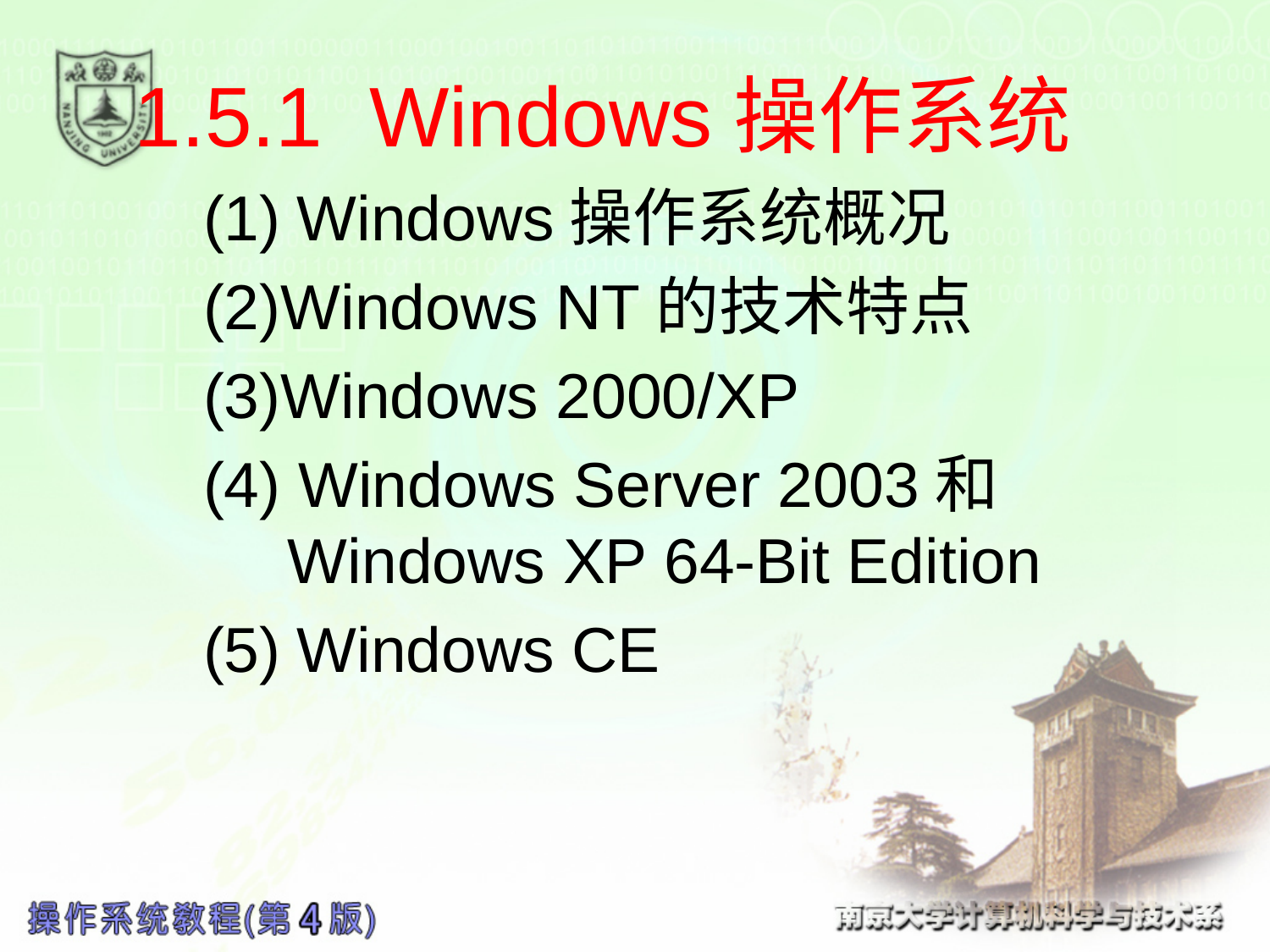

# 1.5.1  Windows操作系统
(1) Windows操作系统概况
(2)Windows NT的技术特点
(3)Windows 2000/XP
(4) Windows Server 2003和Windows XP 64-Bit Edition
(5) Windows CE